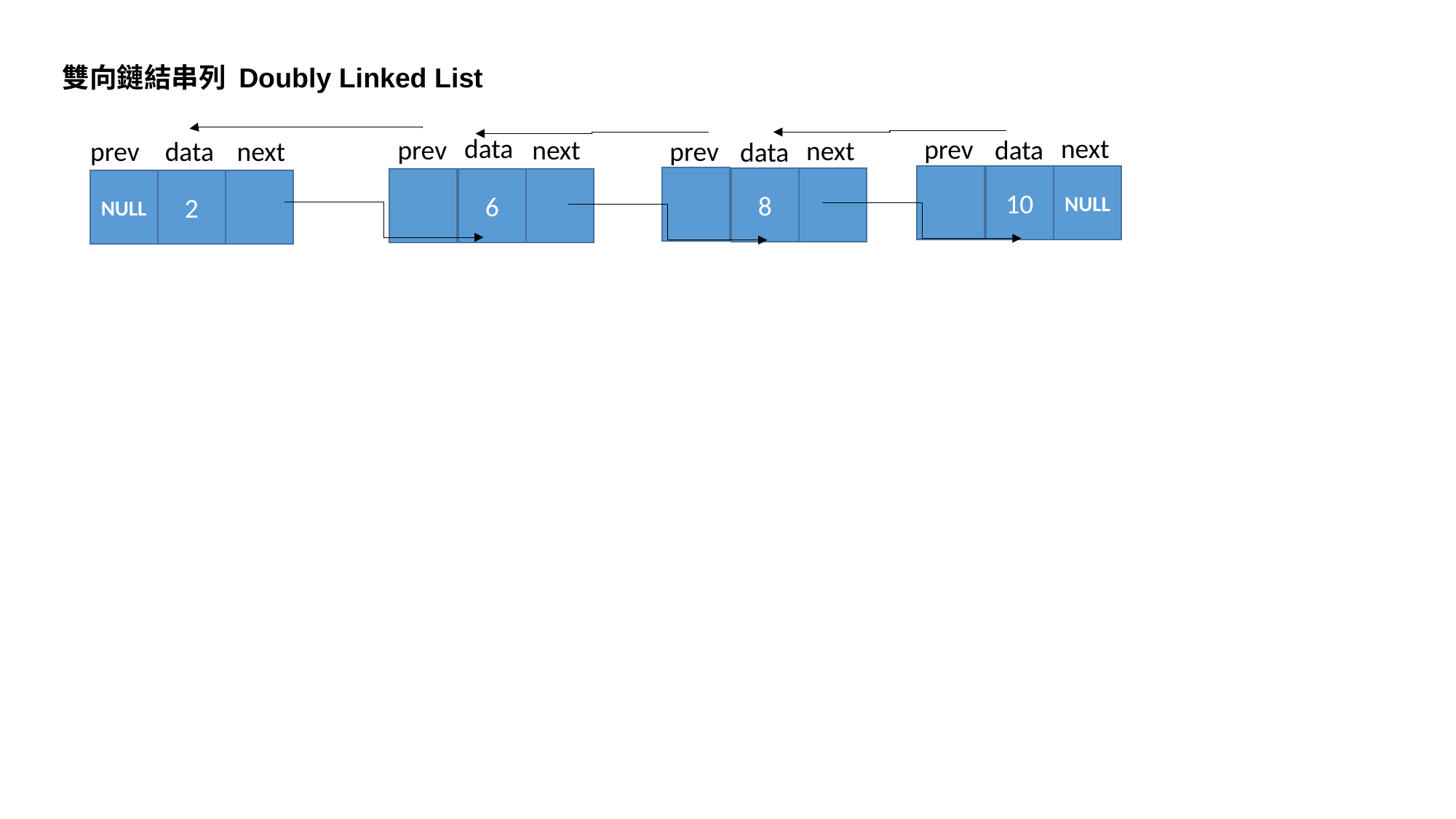

雙向鏈結串列 Doubly Linked List
data
next
prev
next
prev
data
next
data
next
prev
prev
data

NULL
10

8

6

2
NULL